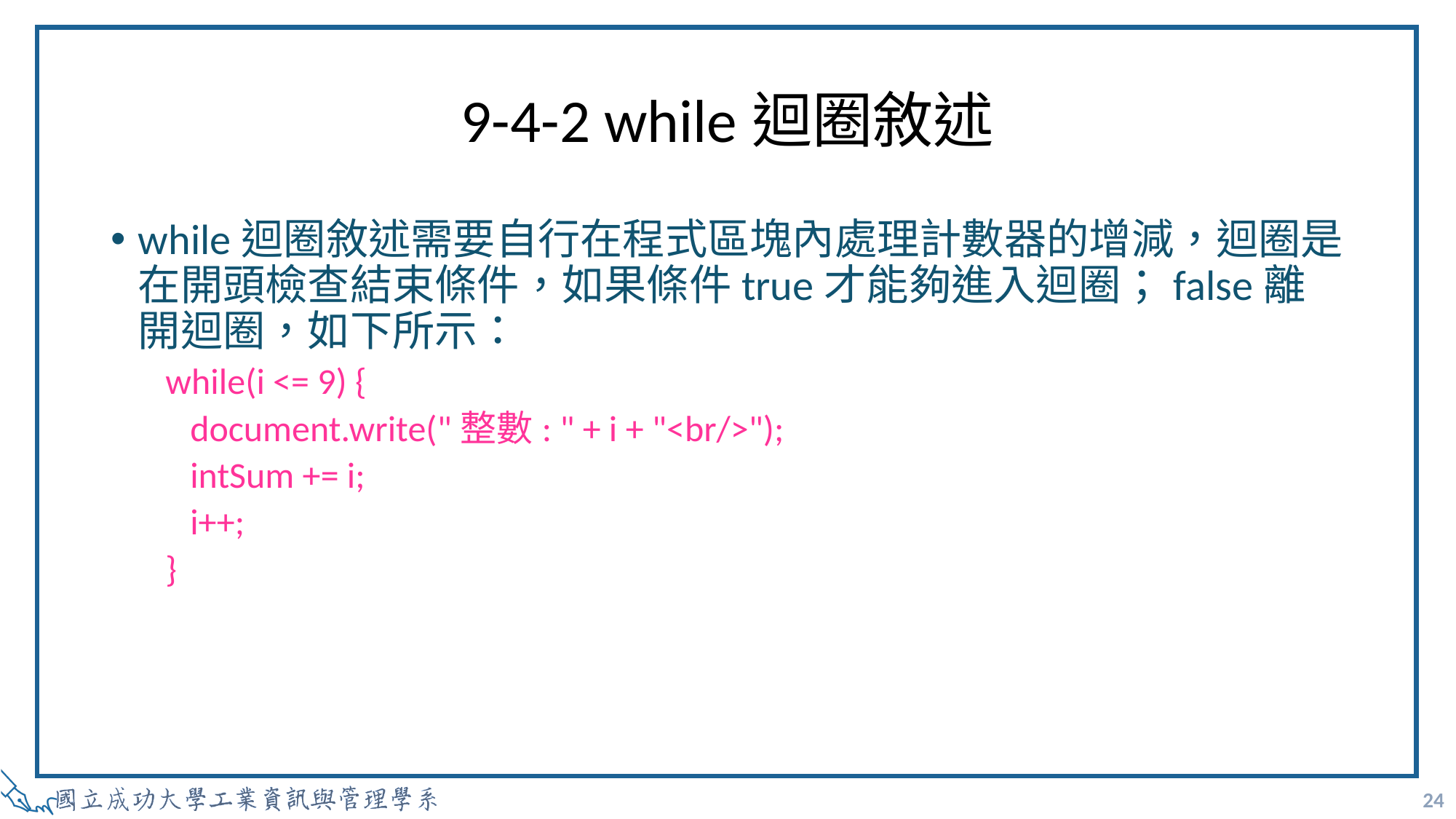

# 9-4-2 while迴圈敘述
while迴圈敘述需要自行在程式區塊內處理計數器的增減，迴圈是在開頭檢查結束條件，如果條件true才能夠進入迴圈；false離開迴圈，如下所示：
while(i <= 9) {
   document.write("整數: " + i + "<br/>");
   intSum += i;
   i++;
}
24